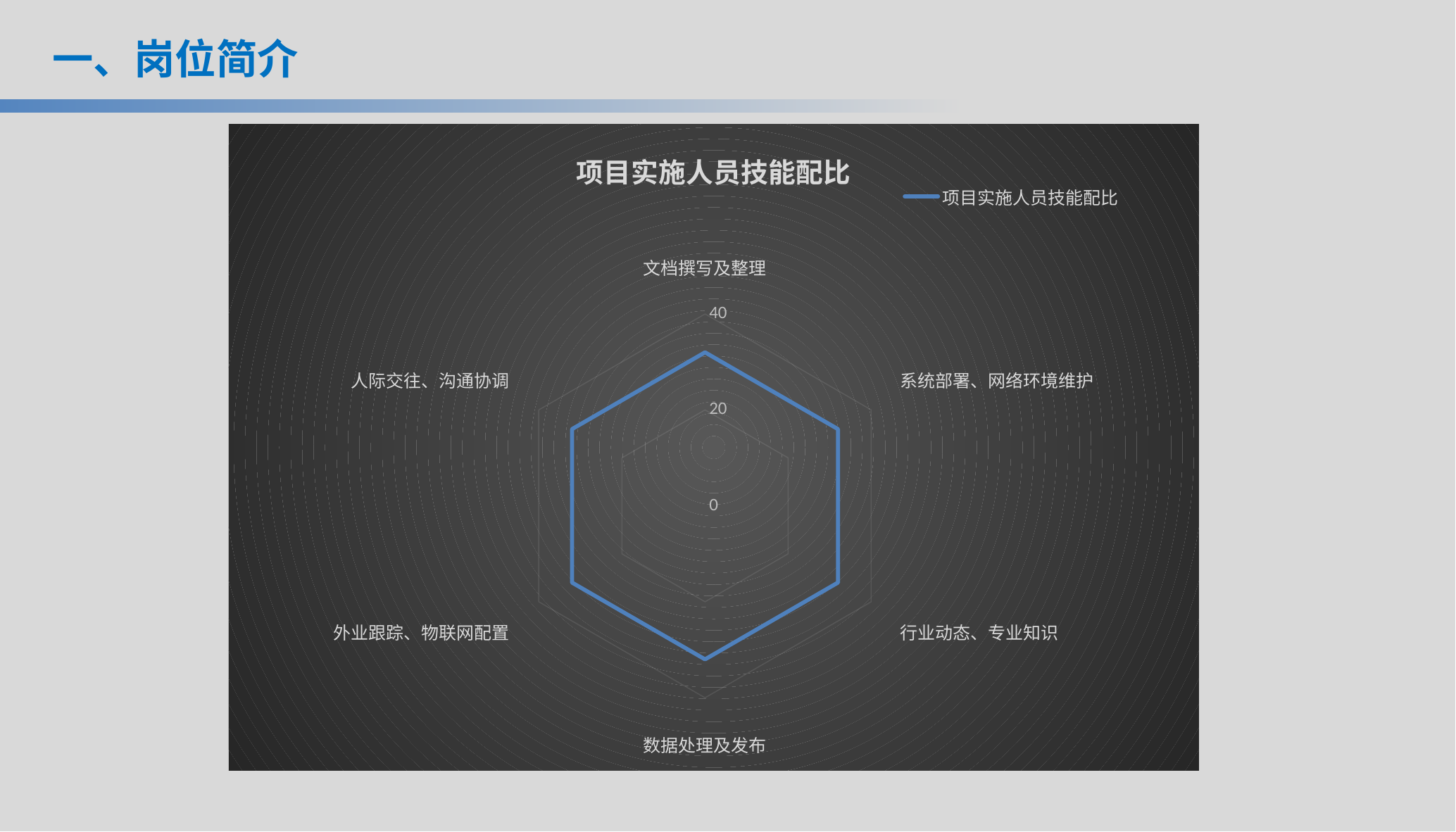

一、岗位简介

### Chart:

| Category | 项目实施人员技能配比 |
|---|---|
| 文档撰写及整理 | 32.0 |
| 系统部署、网络环境维护 | 32.0 |
| 行业动态、专业知识 | 32.0 |
| 数据处理及发布 | 32.0 |
| 外业跟踪、物联网配置 | 32.0 |
| 人际交往、沟通协调 | 32.0 |